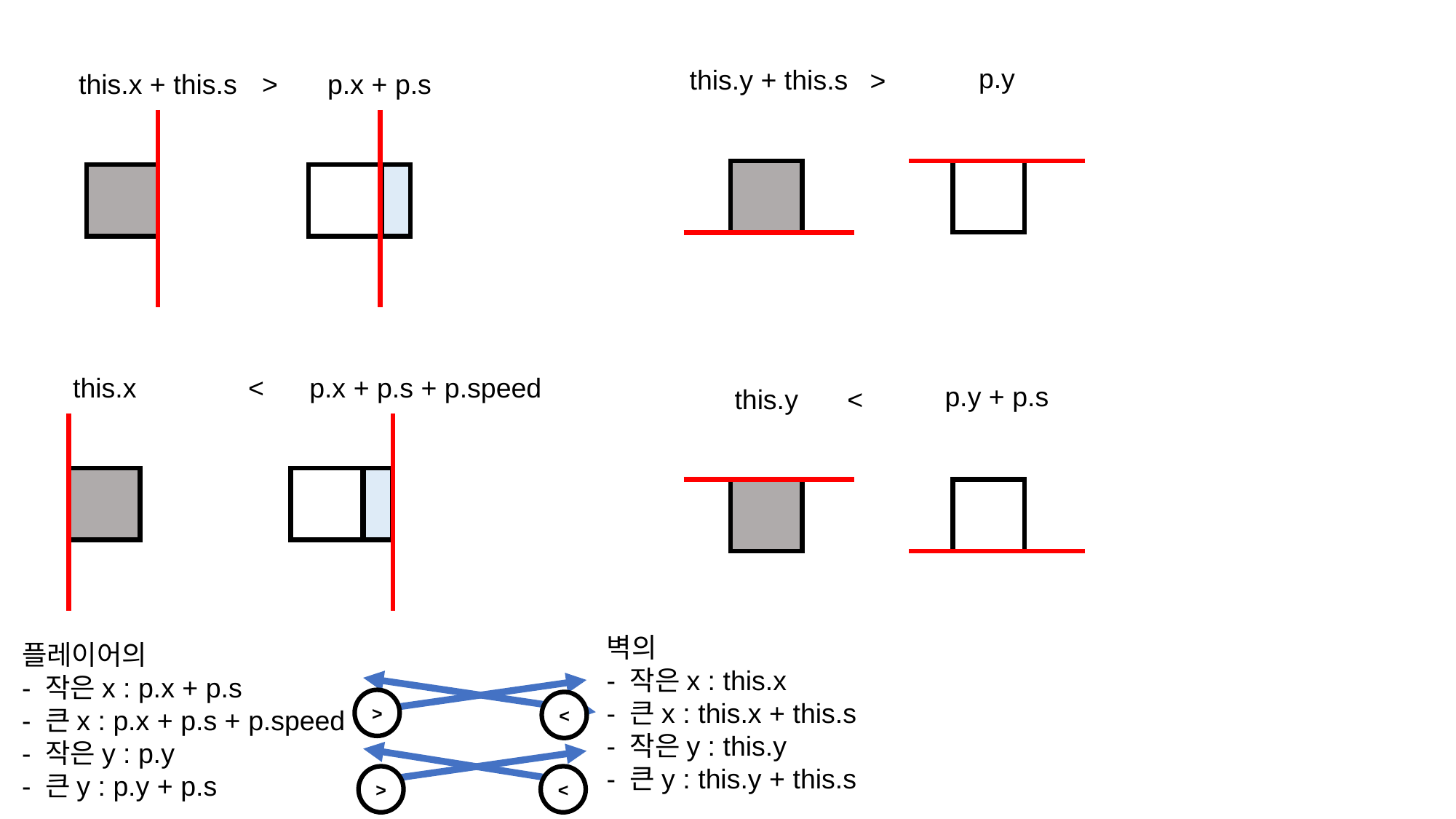

p.y
this.y + this.s
>
this.x + this.s
>
p.x + p.s

this.x
<
p.x + p.s + p.speed
p.y + p.s
this.y
<

벽의
- 작은x : this.x
- 큰x : this.x + this.s
- 작은y : this.y
- 큰y : this.y + this.s
플레이어의
- 작은x : p.x + p.s
- 큰x : p.x + p.s + p.speed
- 작은y : p.y
- 큰y : p.y + p.s
>
<
<
>